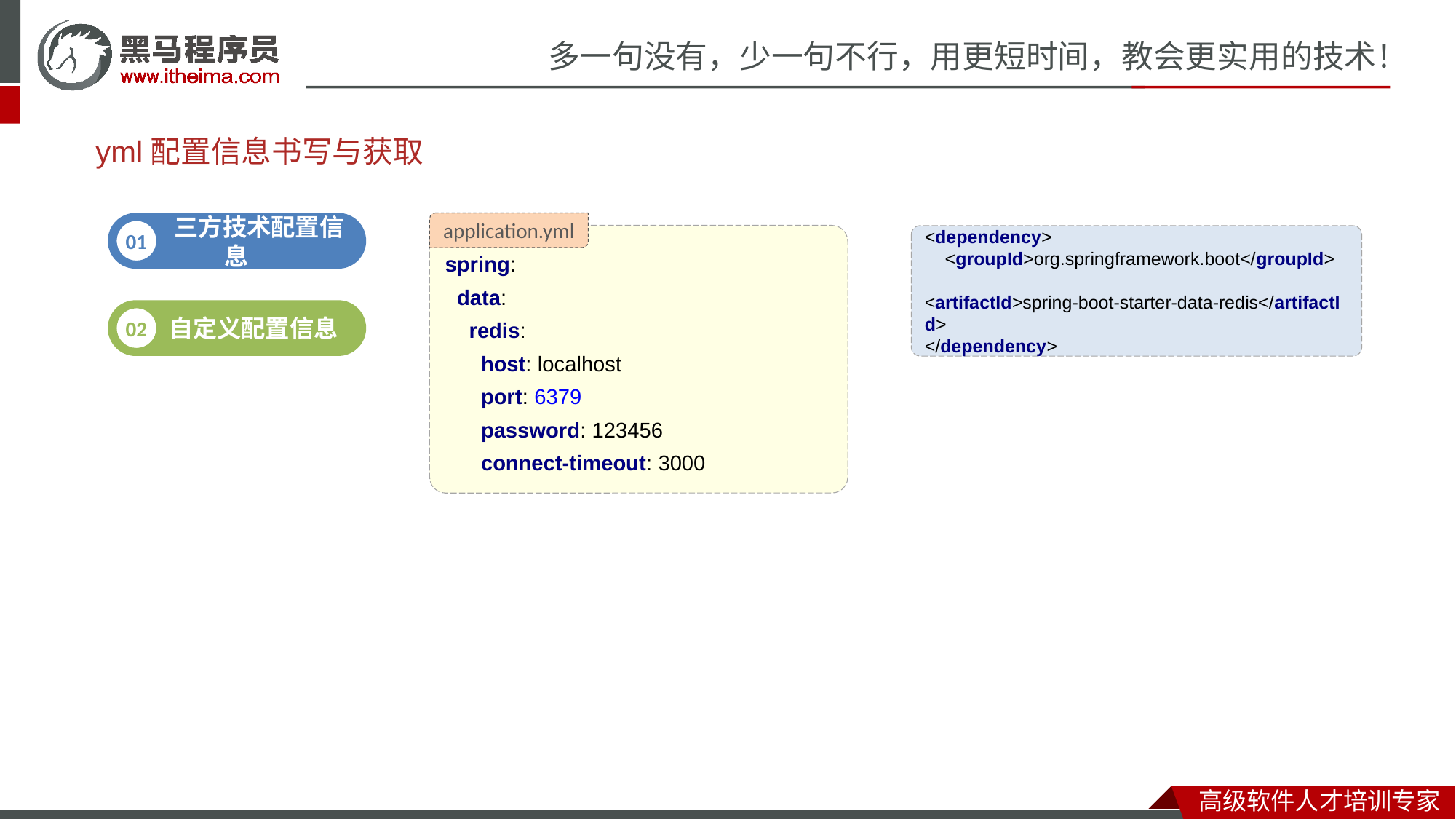

# yml配置信息书写与获取
       三方技术配置信息
01
application.yml
spring:
  data:
    redis:
      host: localhost
      port: 6379
      password: 123456
      connect-timeout: 3000
<dependency>
    <groupId>org.springframework.boot</groupId>
    <artifactId>spring-boot-starter-data-redis</artifactId>
</dependency>
     自定义配置信息
02